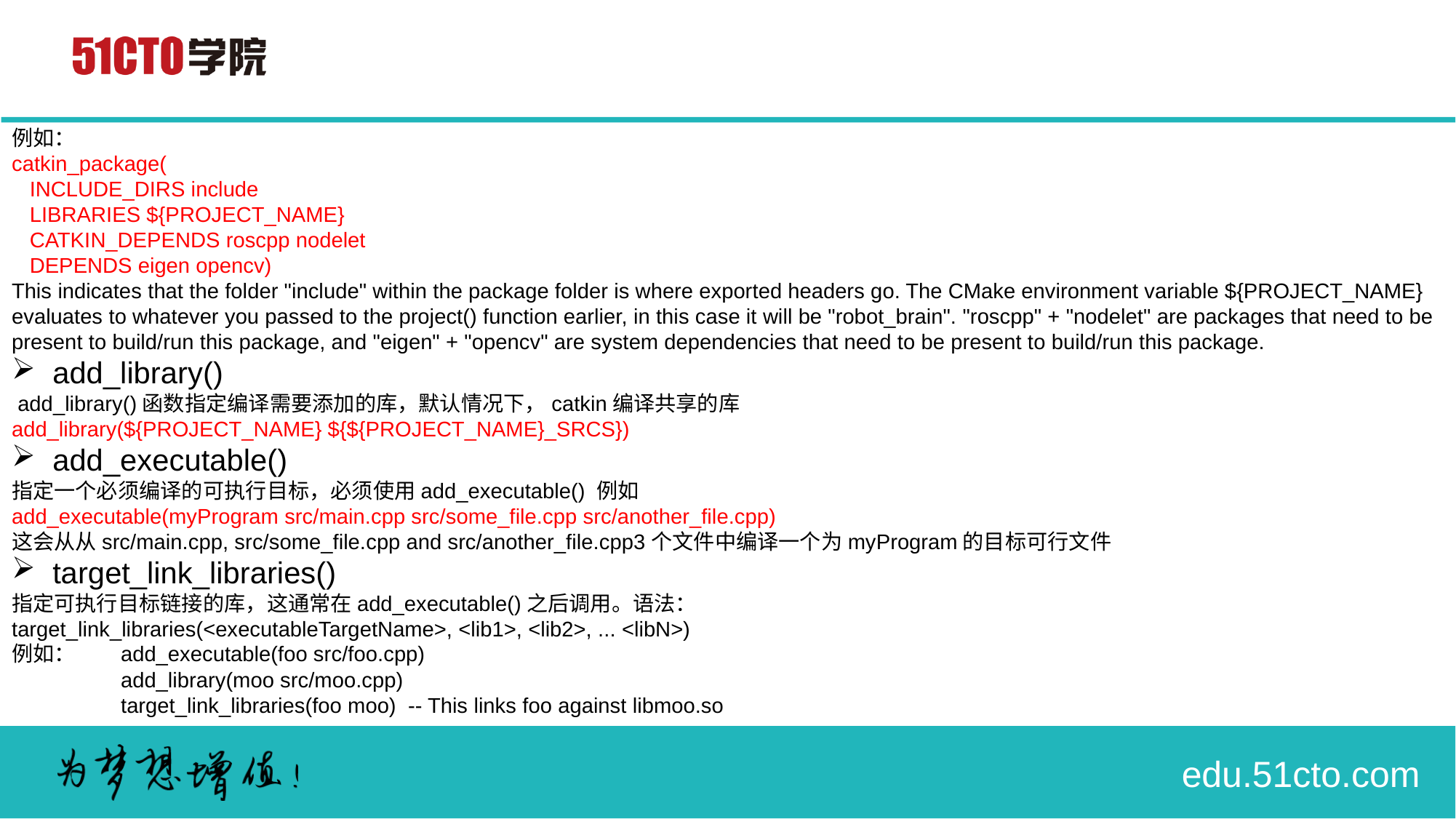

例如：
catkin_package(
   INCLUDE_DIRS include
   LIBRARIES ${PROJECT_NAME}
   CATKIN_DEPENDS roscpp nodelet
   DEPENDS eigen opencv)
This indicates that the folder "include" within the package folder is where exported headers go. The CMake environment variable ${PROJECT_NAME} evaluates to whatever you passed to the project() function earlier, in this case it will be "robot_brain". "roscpp" + "nodelet" are packages that need to be present to build/run this package, and "eigen" + "opencv" are system dependencies that need to be present to build/run this package.
add_library()
 add_library()函数指定编译需要添加的库，默认情况下，catkin编译共享的库
add_library(${PROJECT_NAME} ${${PROJECT_NAME}_SRCS})
add_executable()
指定一个必须编译的可执行目标，必须使用add_executable() 例如
add_executable(myProgram src/main.cpp src/some_file.cpp src/another_file.cpp)
这会从从src/main.cpp, src/some_file.cpp and src/another_file.cpp3个文件中编译一个为myProgram的目标可行文件
target_link_libraries()
指定可执行目标链接的库，这通常在add_executable()之后调用。语法：
target_link_libraries(<executableTargetName>, <lib1>, <lib2>, ... <libN>)
例如：	add_executable(foo src/foo.cpp)
	add_library(moo src/moo.cpp)
	target_link_libraries(foo moo)  -- This links foo against libmoo.so